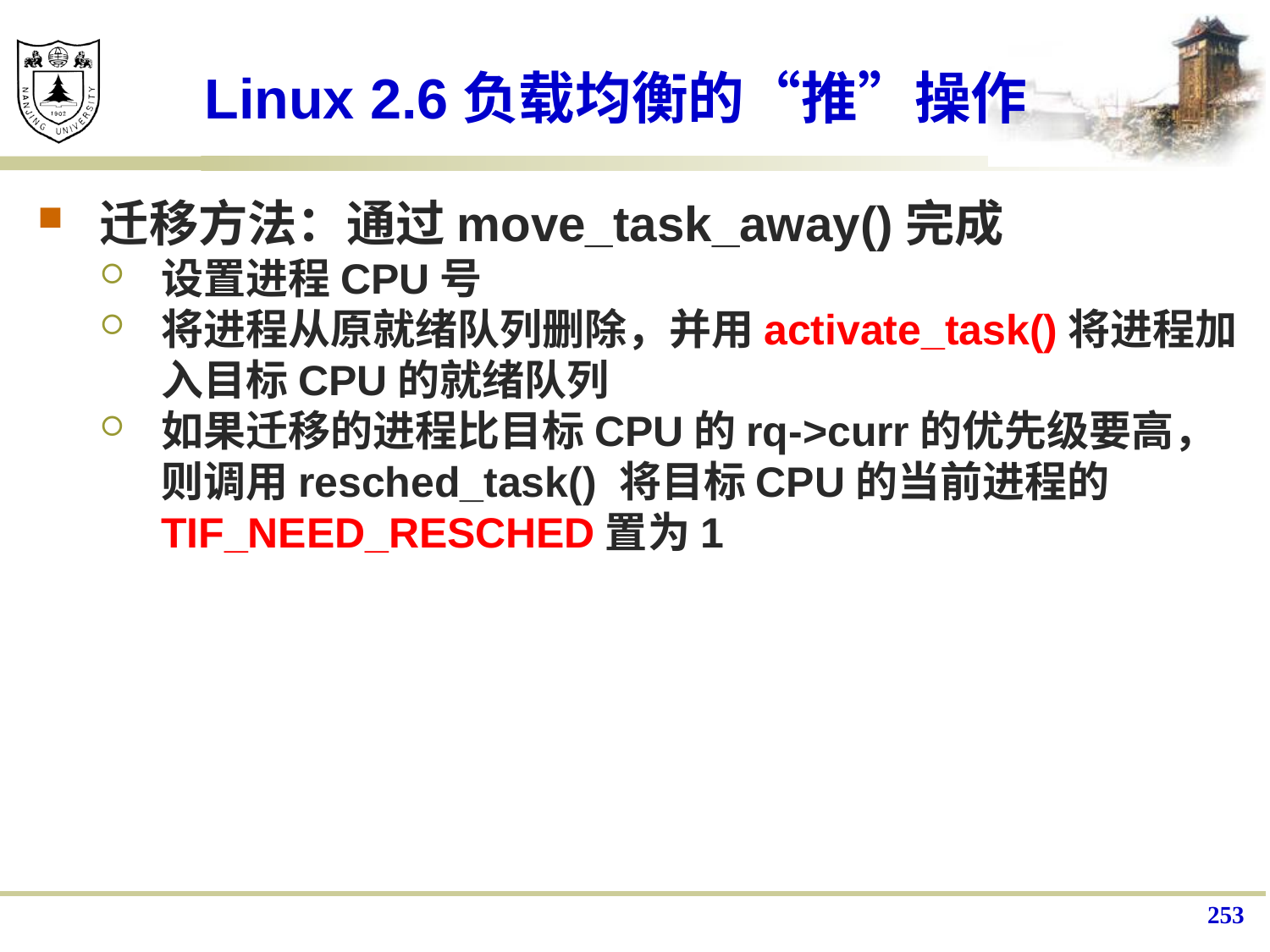

# Linux 2.6负载均衡的“推”操作
迁移方法：通过move_task_away()完成
设置进程CPU号
将进程从原就绪队列删除，并用activate_task()将进程加入目标CPU的就绪队列
如果迁移的进程比目标CPU的rq->curr的优先级要高，则调用resched_task() 将目标CPU的当前进程的TIF_NEED_RESCHED置为1
253